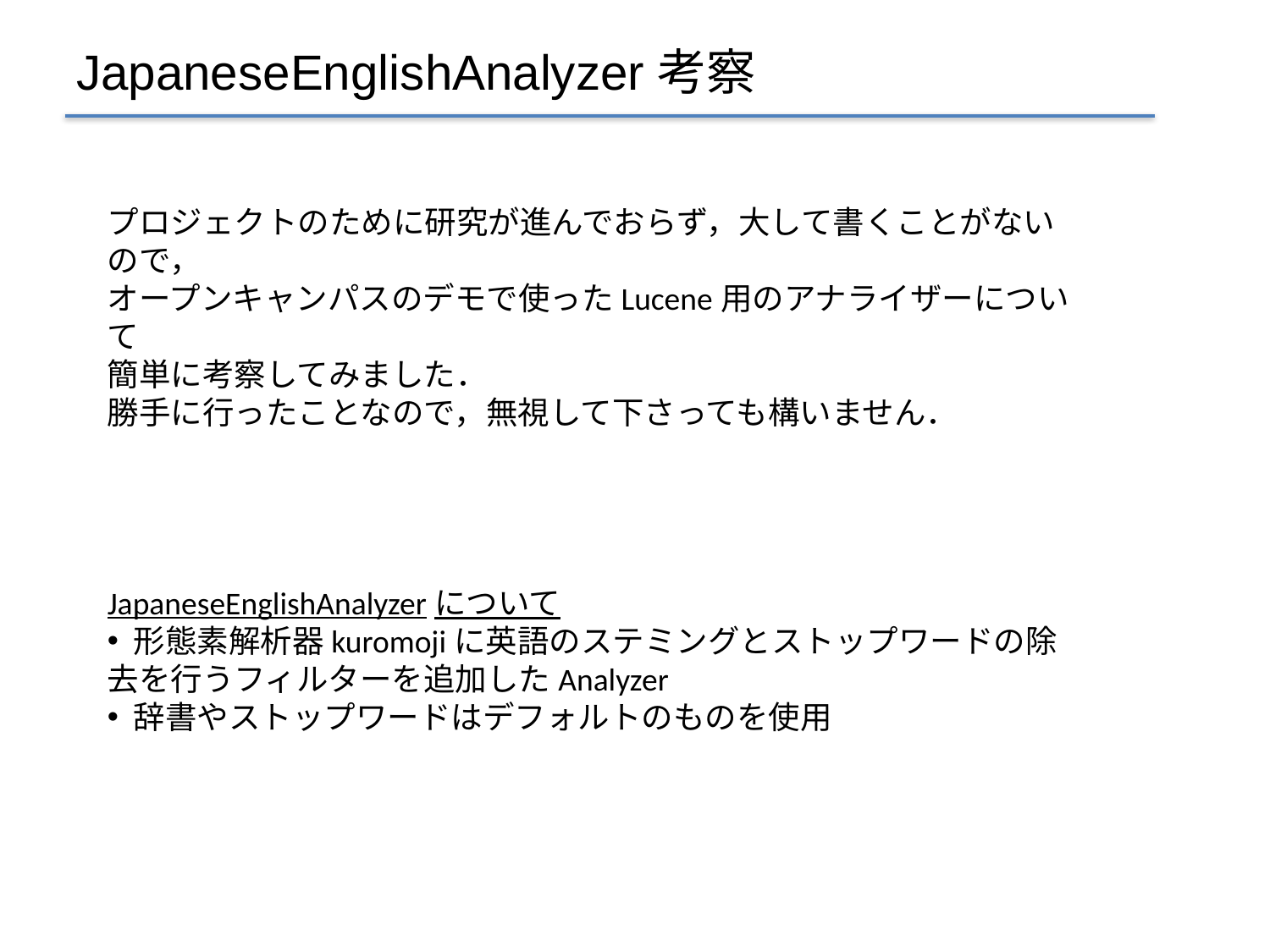

# JapaneseEnglishAnalyzer考察
プロジェクトのために研究が進んでおらず，大して書くことがないので，
オープンキャンパスのデモで使ったLucene用のアナライザーについて
簡単に考察してみました．
勝手に行ったことなので，無視して下さっても構いません．

JapaneseEnglishAnalyzerについて
 形態素解析器kuromojiに英語のステミングとストップワードの除去を行うフィルターを追加したAnalyzer
 辞書やストップワードはデフォルトのものを使用